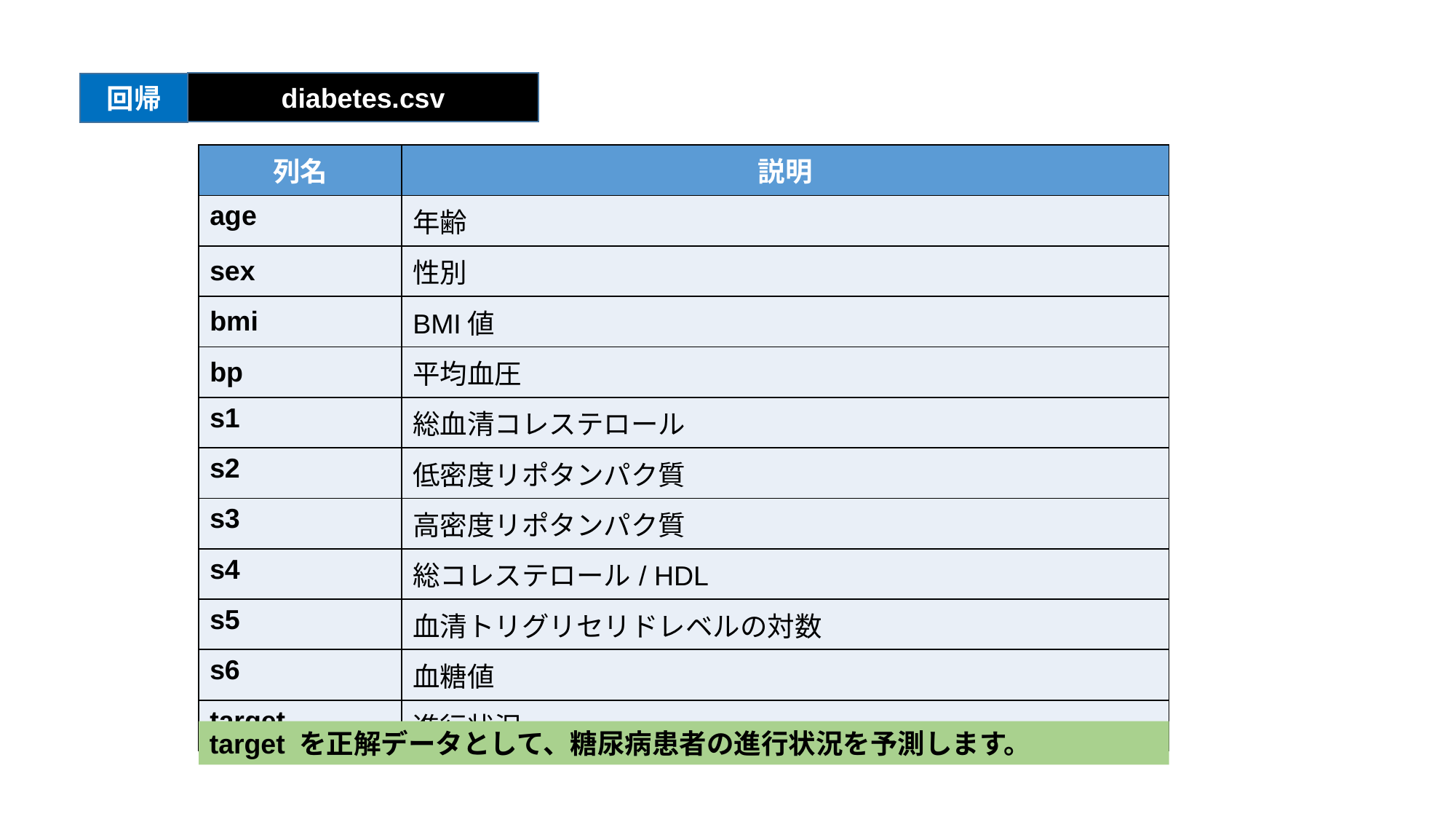

diabetes.csv
回帰
| 列名 | 説明 |
| --- | --- |
| age | 年齢 |
| sex | 性別 |
| bmi | BMI値 |
| bp | 平均血圧 |
| s1 | 総血清コレステロール |
| s2 | 低密度リポタンパク質 |
| s3 | 高密度リポタンパク質 |
| s4 | 総コレステロール/ HDL |
| s5 | 血清トリグリセリドレベルの対数 |
| s6 | 血糖値 |
| target | 進行状況 |
target を正解データとして、糖尿病患者の進行状況を予測します。